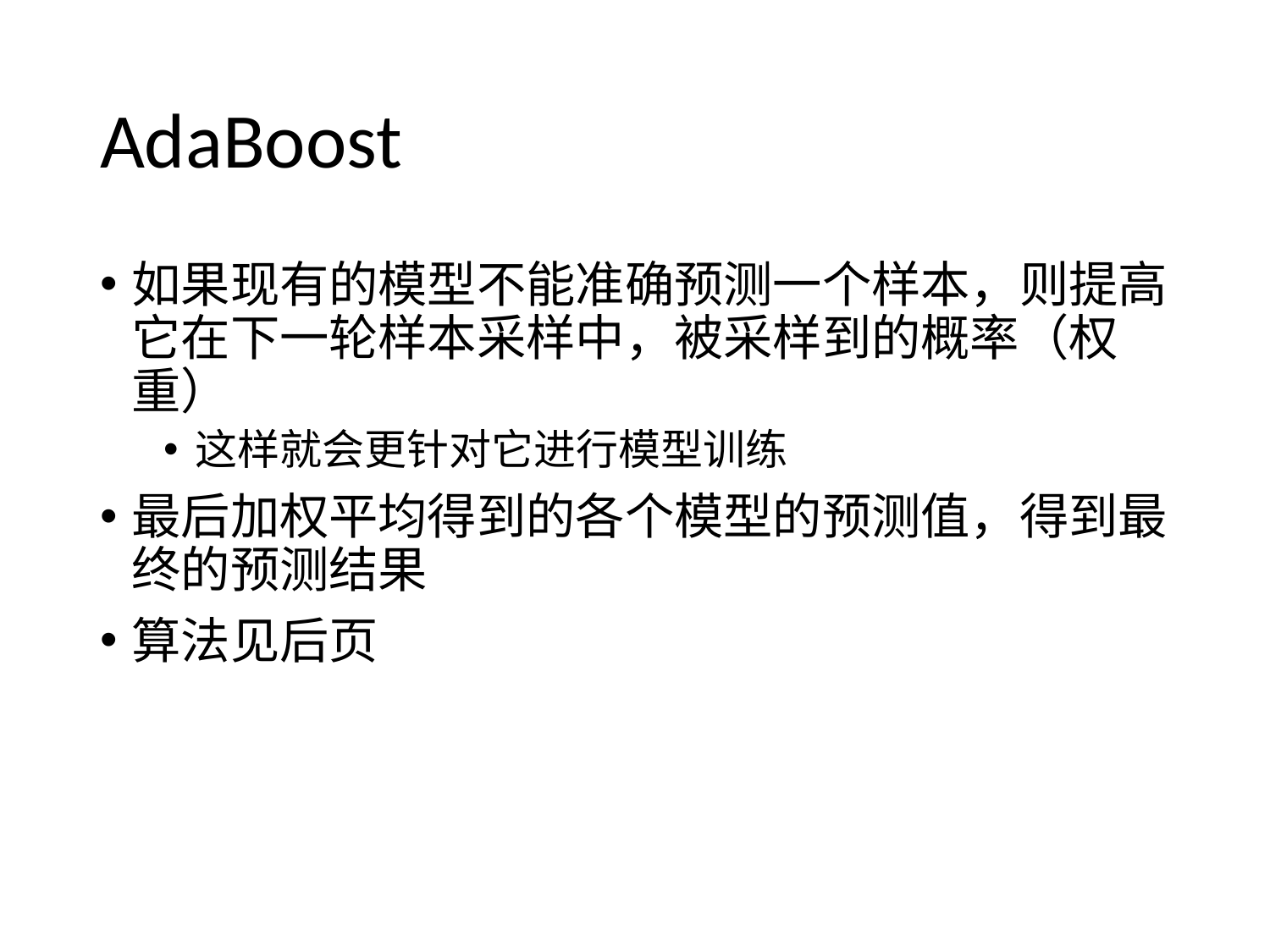

# AdaBoost
如果现有的模型不能准确预测一个样本，则提高它在下一轮样本采样中，被采样到的概率（权重）
这样就会更针对它进行模型训练
最后加权平均得到的各个模型的预测值，得到最终的预测结果
算法见后页